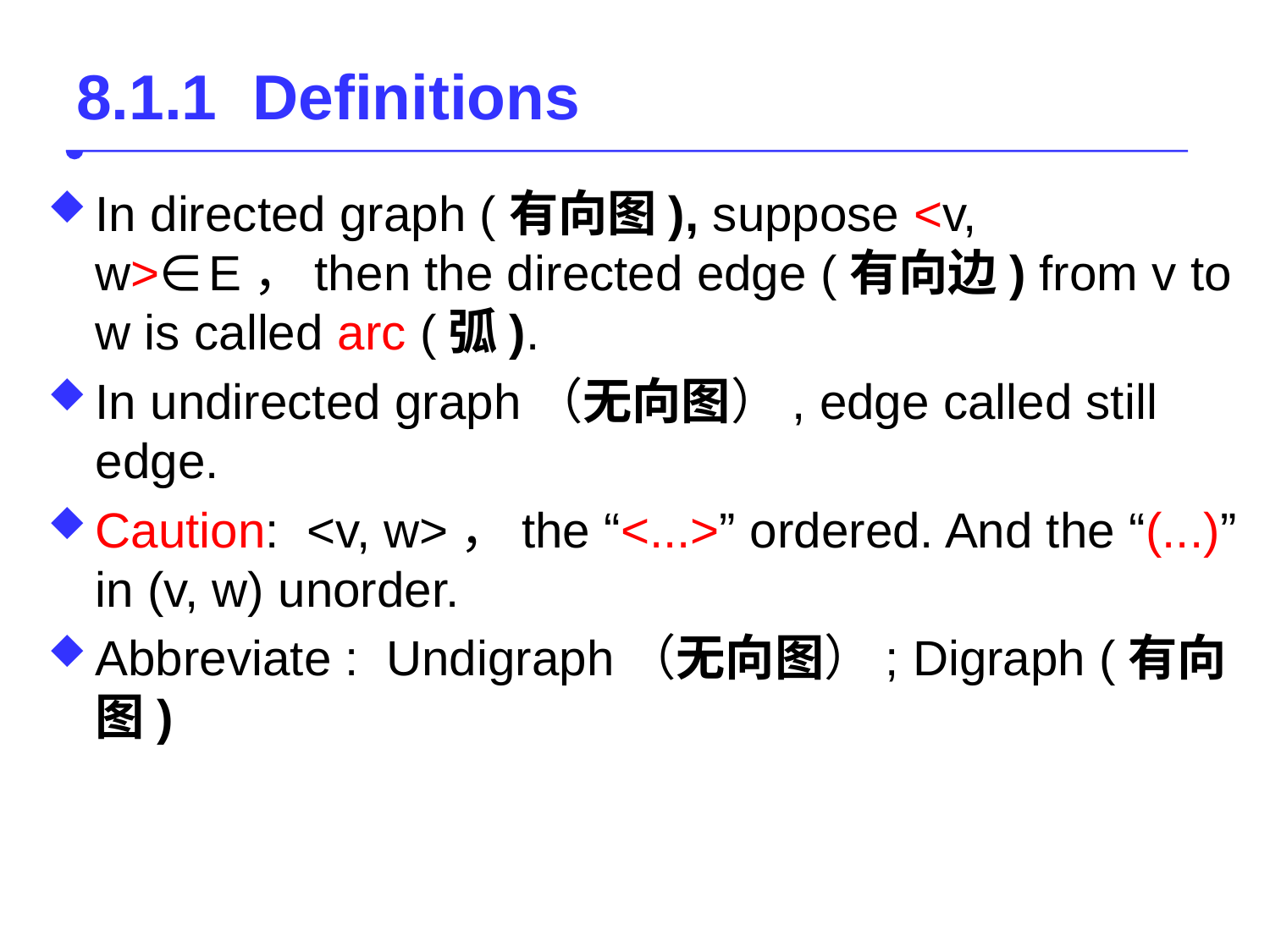

# 8.1.1  Definitions
In directed graph (有向图), suppose <v, w>∈E，then the directed edge (有向边) from v to w is called arc (弧).
In undirected graph（无向图）, edge called still edge.
Caution:  <v, w>，the “<...>” ordered. And the “(...)” in (v, w) unorder.
Abbreviate :  Undigraph（无向图）; Digraph (有向图)